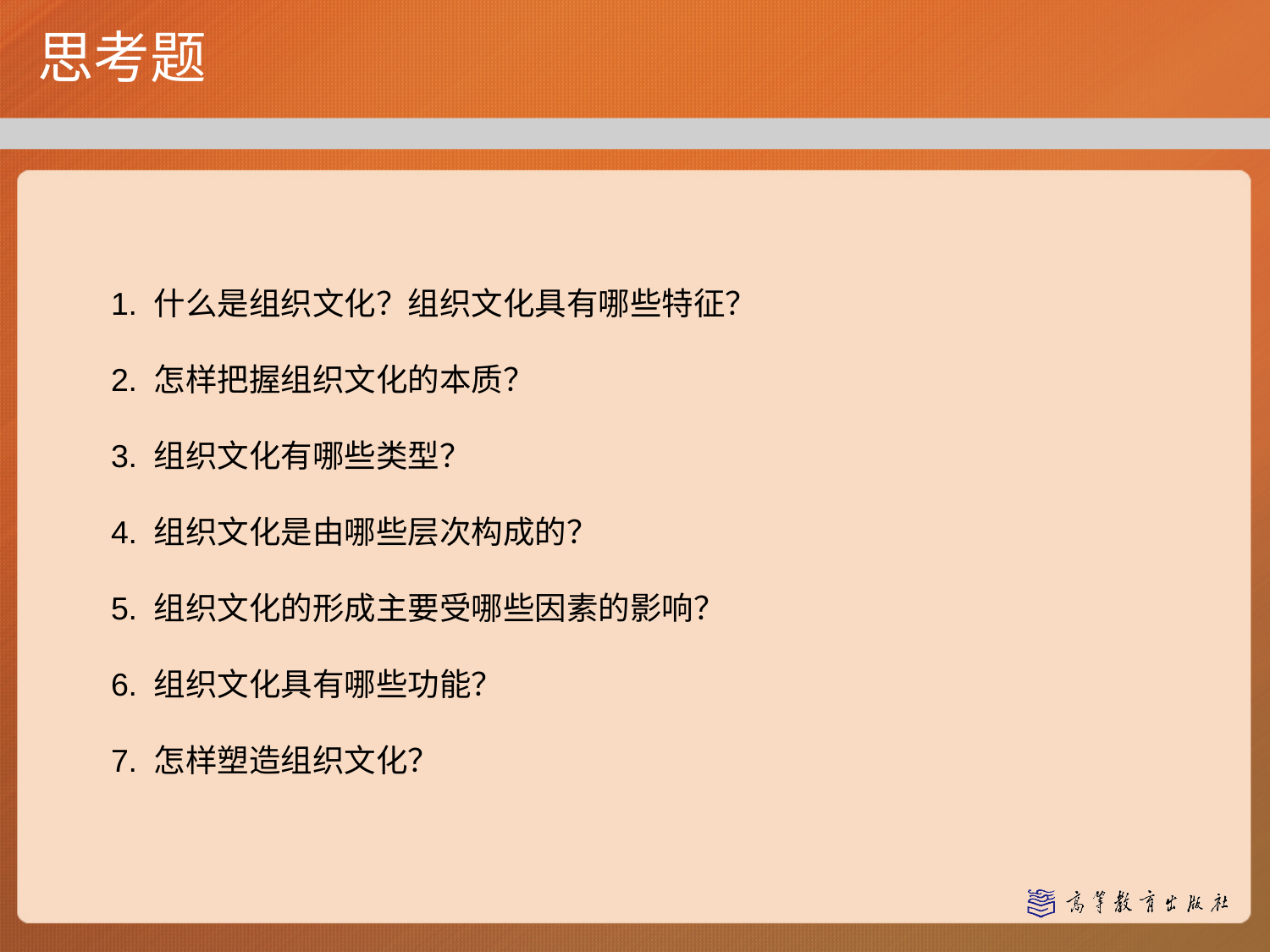

思考题
1. 什么是组织文化？组织文化具有哪些特征？
2. 怎样把握组织文化的本质？
3. 组织文化有哪些类型？
4. 组织文化是由哪些层次构成的？
5. 组织文化的形成主要受哪些因素的影响？
6. 组织文化具有哪些功能？
7. 怎样塑造组织文化？